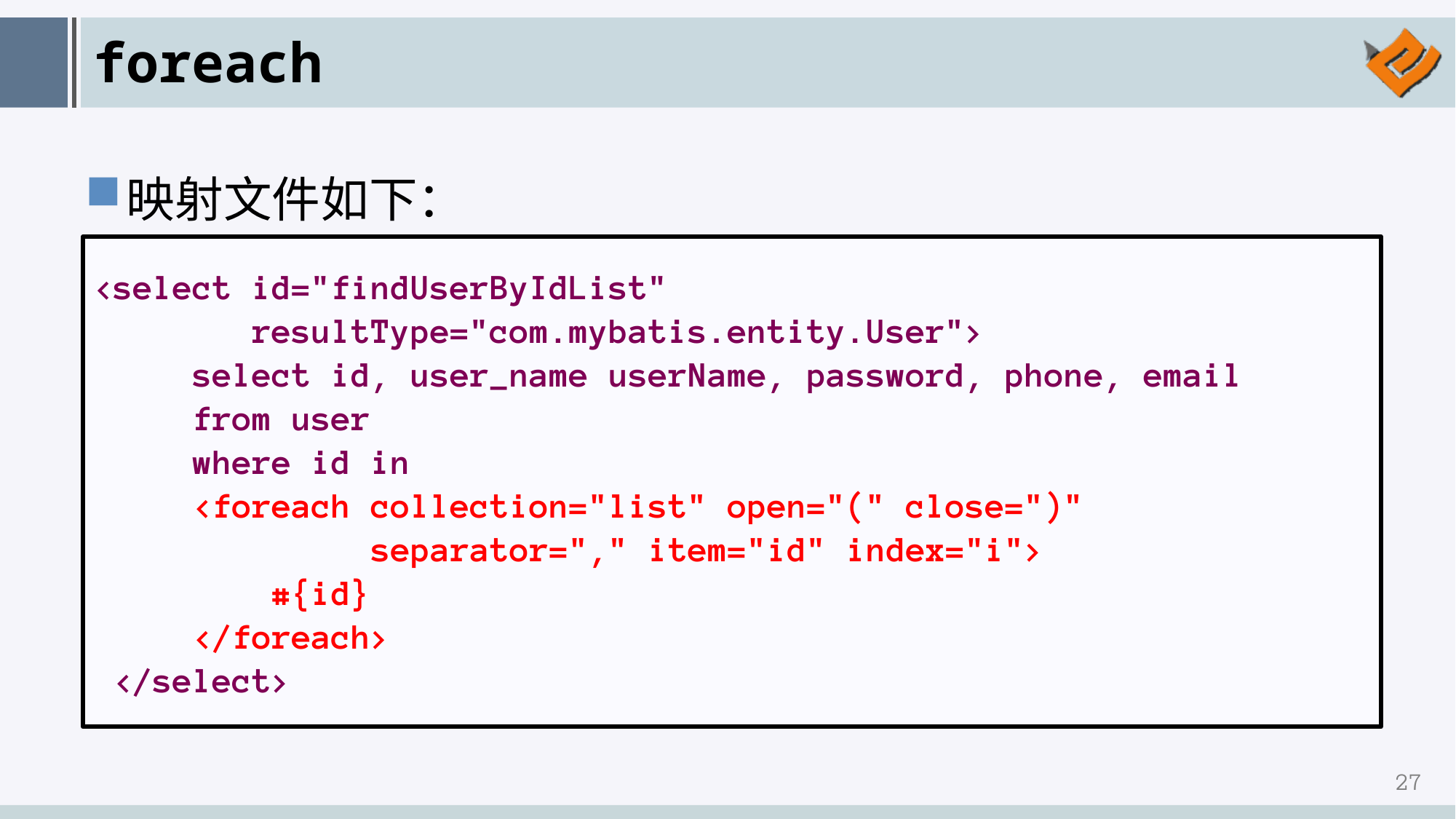

# foreach
映射文件如下：
<select id="findUserByIdList"
        resultType="com.mybatis.entity.User">
     select id, user_name userName, password, phone, email
     from user
     where id in
     <foreach collection="list" open="(" close=")"
              separator="," item="id" index="i">
         #{id}
     </foreach>
 </select>